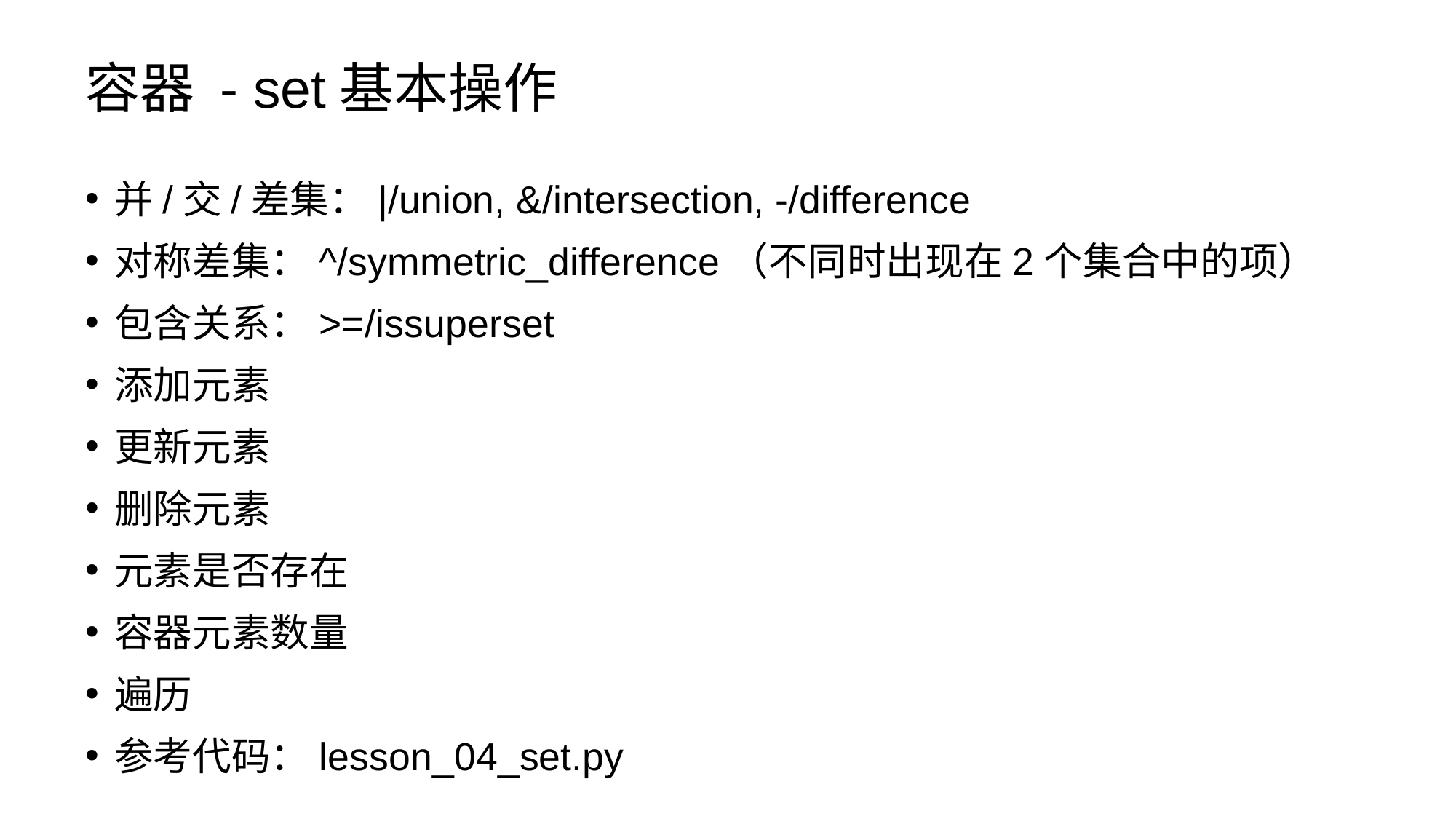

# 容器 - set基本操作
并/交/差集：|/union, &/intersection, -/difference
对称差集：^/symmetric_difference（不同时出现在2个集合中的项）
包含关系：>=/issuperset
添加元素
更新元素
删除元素
元素是否存在
容器元素数量
遍历
参考代码：lesson_04_set.py